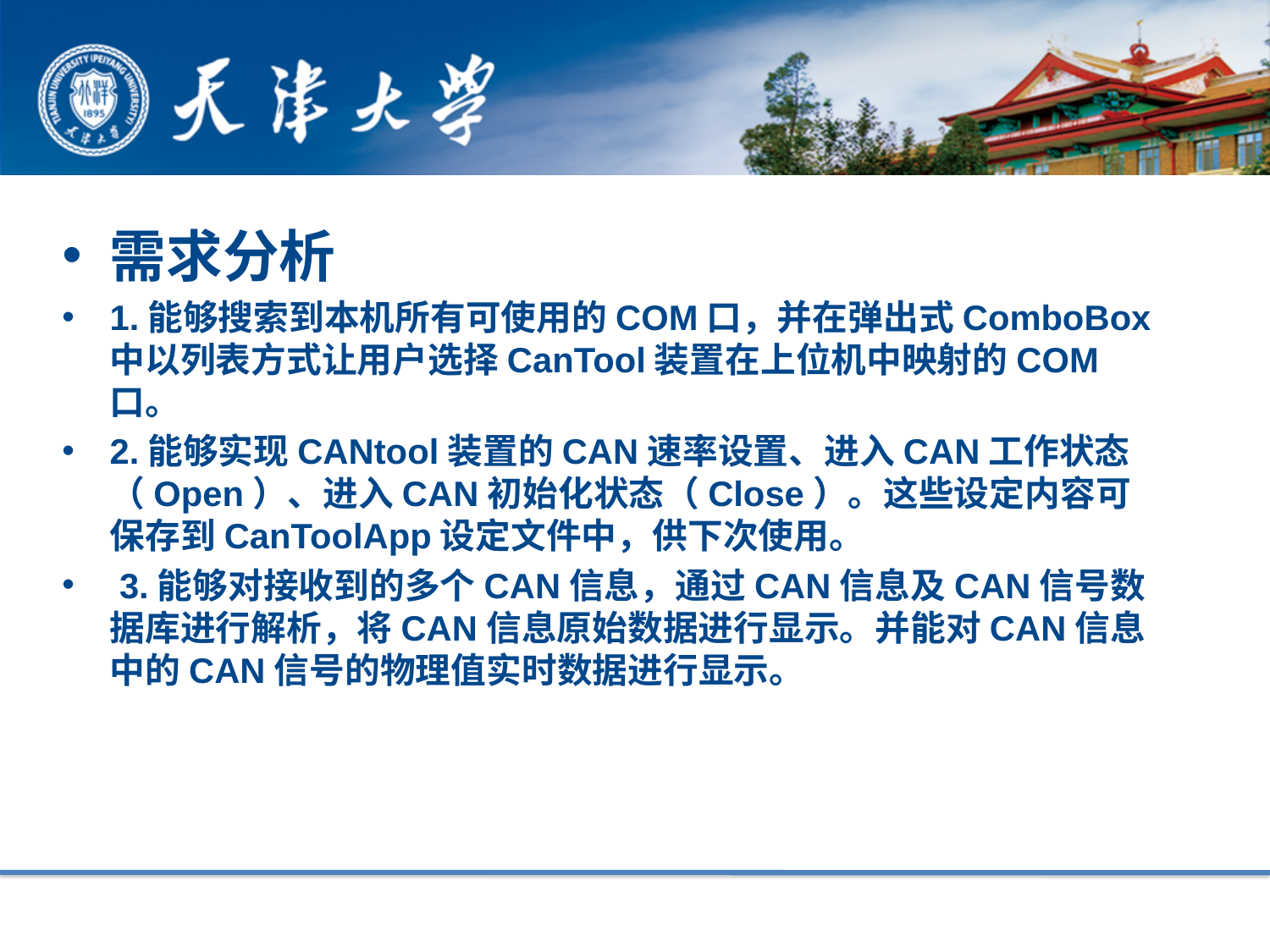

需求分析
1.能够搜索到本机所有可使用的COM口，并在弹出式ComboBox中以列表方式让用户选择CanTool装置在上位机中映射的COM口。
2.能够实现CANtool装置的CAN速率设置、进入CAN工作状态（Open）、进入CAN初始化状态（Close）。这些设定内容可保存到CanToolApp设定文件中，供下次使用。
 3.能够对接收到的多个CAN信息，通过CAN信息及CAN信号数据库进行解析，将CAN信息原始数据进行显示。并能对CAN信息中的CAN信号的物理值实时数据进行显示。